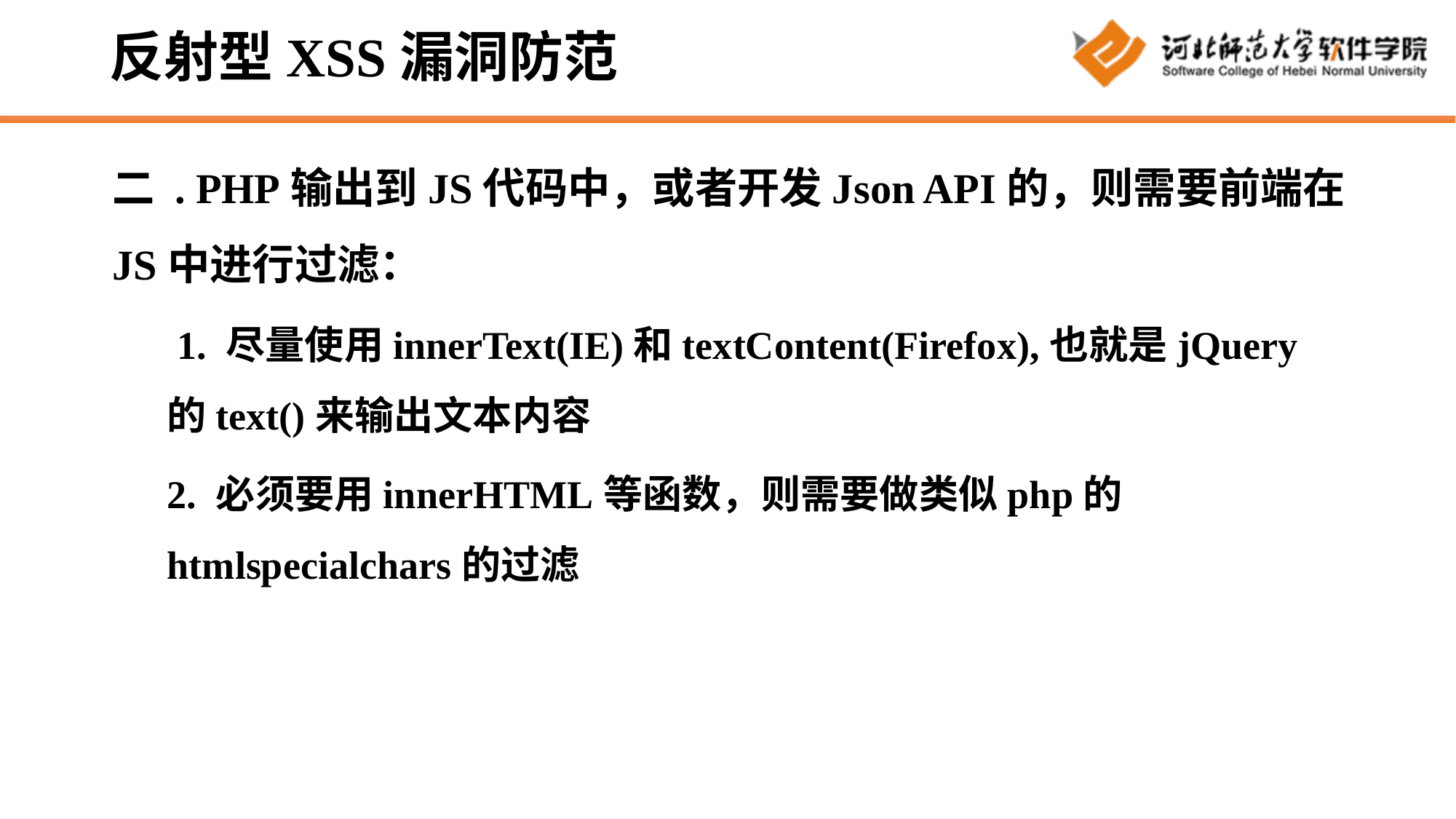

# 反射型XSS漏洞防范
二 . PHP输出到JS代码中，或者开发Json API的，则需要前端在JS中进行过滤：
 1. 尽量使用innerText(IE)和textContent(Firefox),也就是jQuery的text()来输出文本内容
2. 必须要用innerHTML等函数，则需要做类似php的htmlspecialchars的过滤